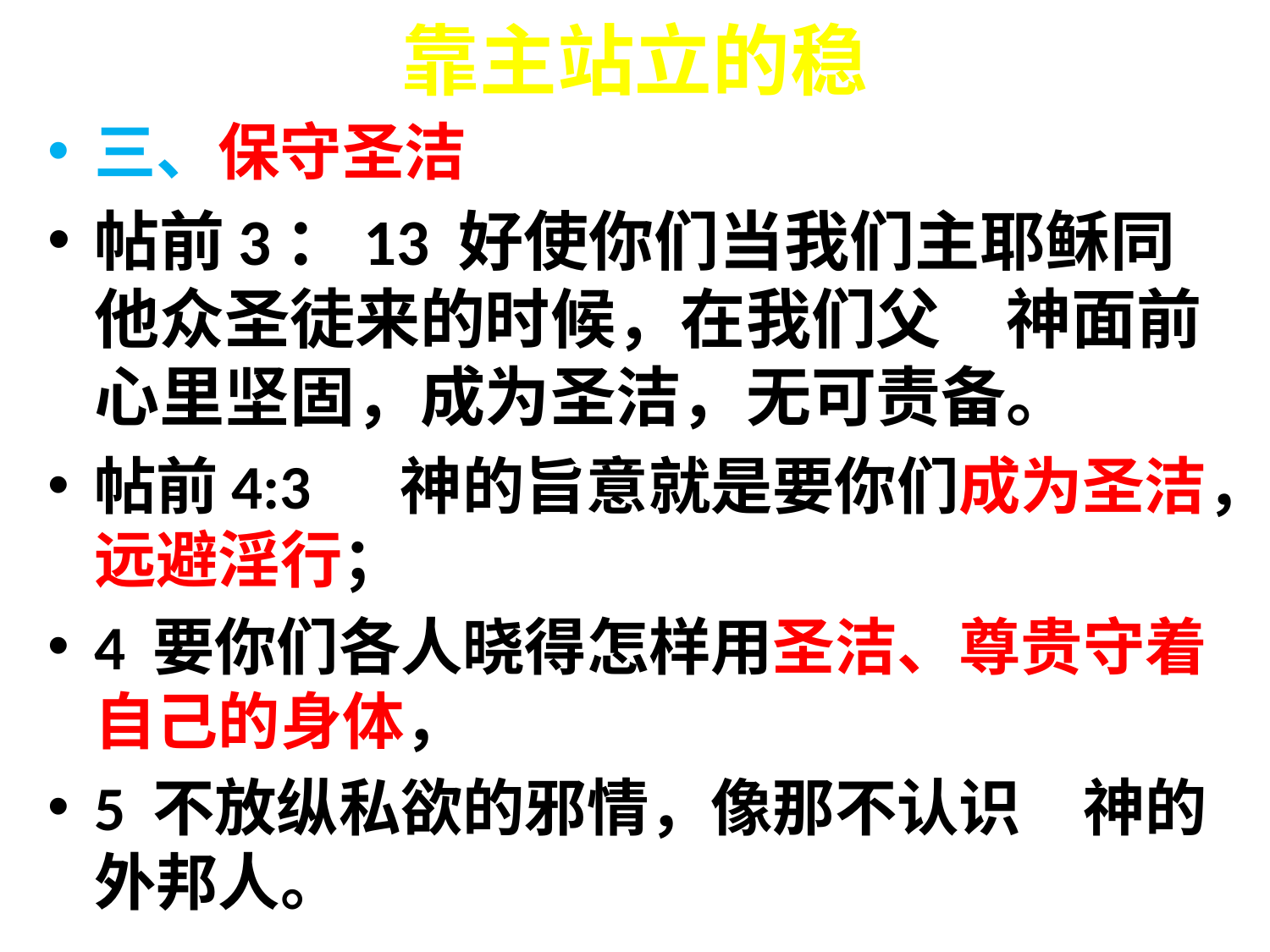

# 靠主站立的稳
三、保守圣洁
帖前3：13 好使你们当我们主耶稣同他众圣徒来的时候，在我们父　神面前心里坚固，成为圣洁，无可责备。
帖前4:3 　神的旨意就是要你们成为圣洁，远避淫行；
4 要你们各人晓得怎样用圣洁、尊贵守着自己的身体，
5 不放纵私欲的邪情，像那不认识　神的外邦人。